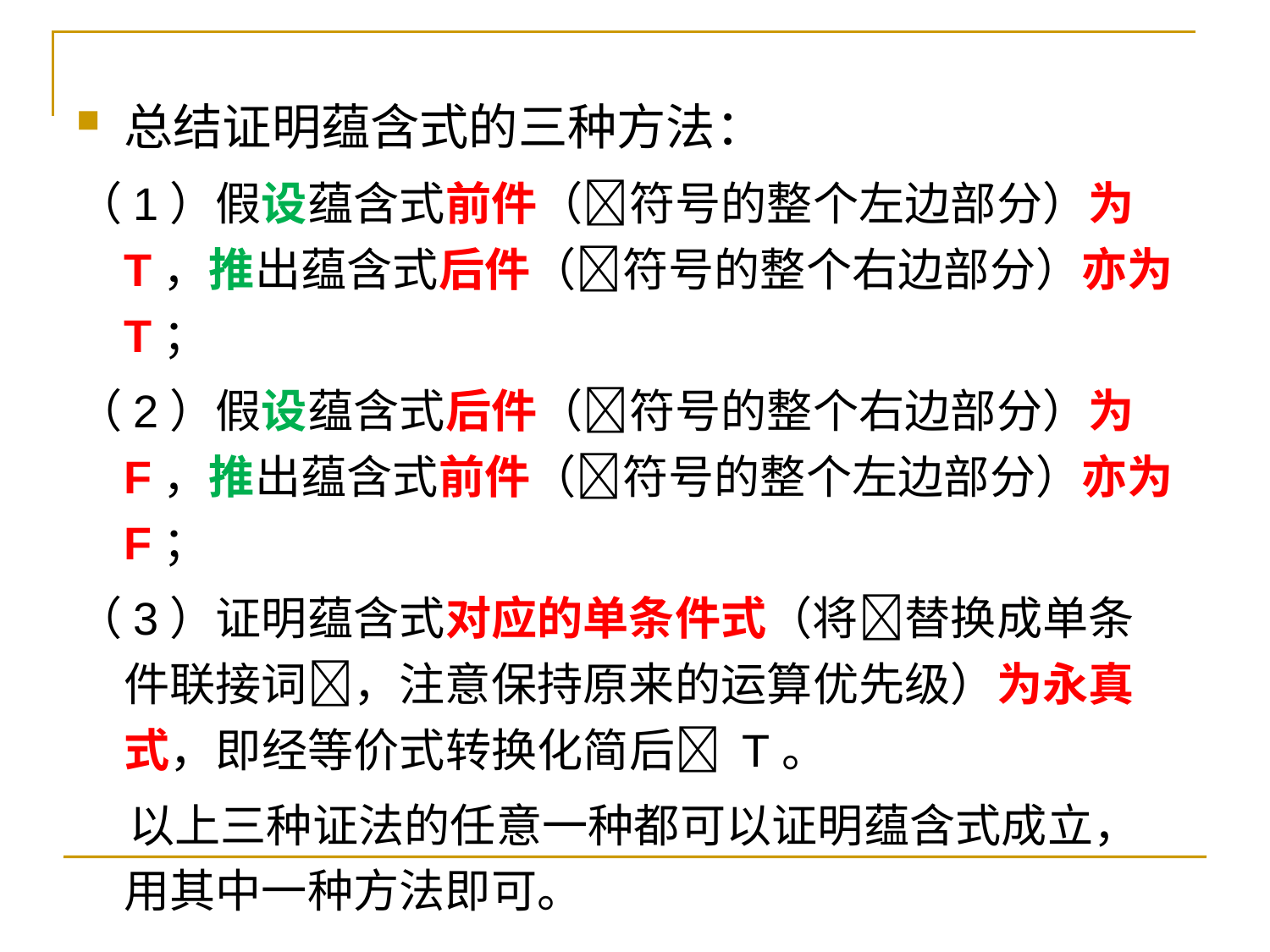

总结证明蕴含式的三种方法：
（1）假设蕴含式前件（⇒符号的整个左边部分）为T，推出蕴含式后件（⇒符号的整个右边部分）亦为T；
（2）假设蕴含式后件（⇒符号的整个右边部分）为F，推出蕴含式前件（⇒符号的整个左边部分）亦为F；
（3）证明蕴含式对应的单条件式（将⇒替换成单条件联接词→，注意保持原来的运算优先级）为永真式，即经等价式转换化简后⇔ T。
    以上三种证法的任意一种都可以证明蕴含式成立，用其中一种方法即可。